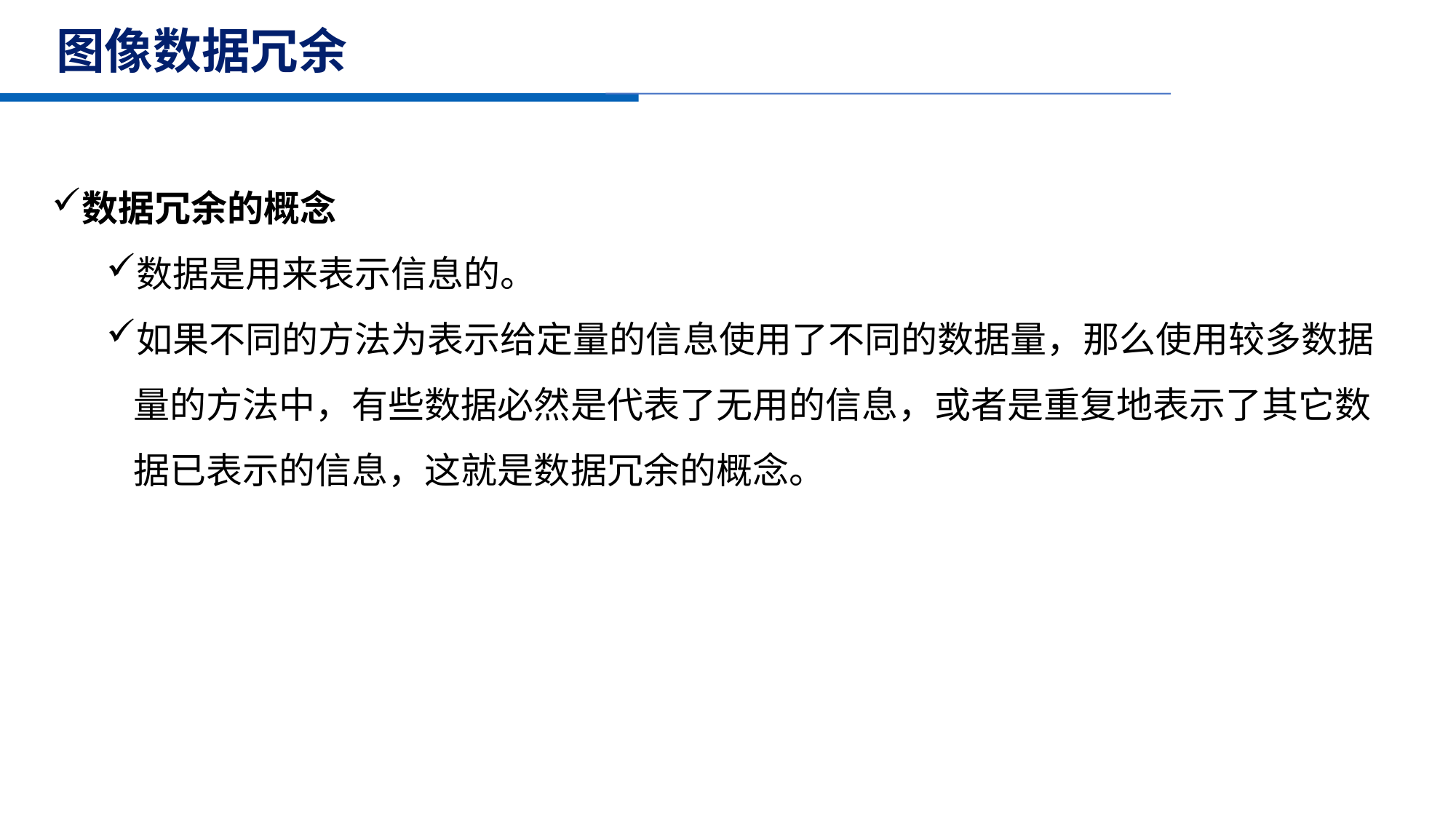

# 图像数据冗余

数据冗余的概念
数据是用来表示信息的。
如果不同的方法为表示给定量的信息使用了不同的数据量，那么使用较多数据量的方法中，有些数据必然是代表了无用的信息，或者是重复地表示了其它数据已表示的信息，这就是数据冗余的概念。